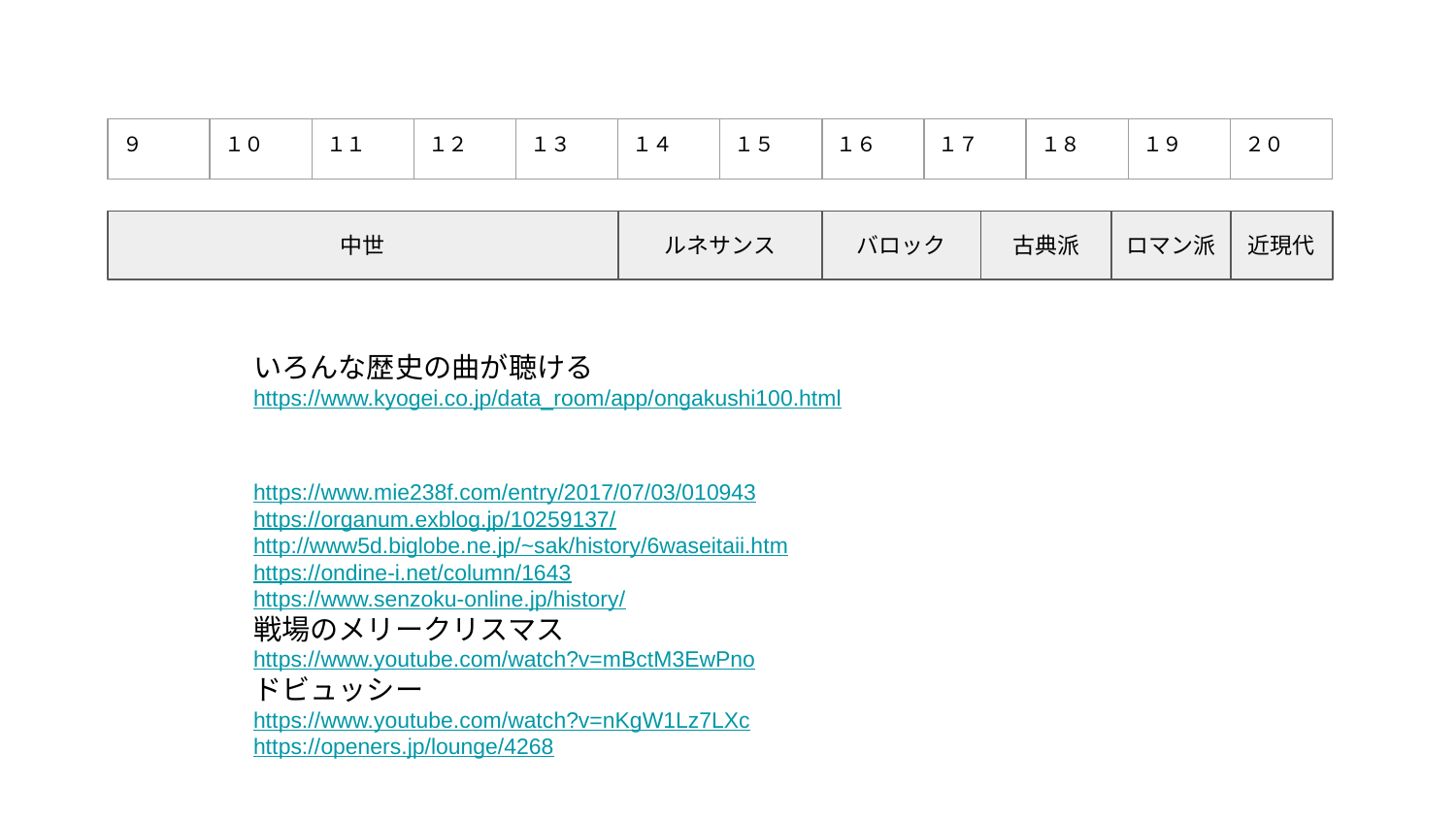

| ９ | １０ | １１ | １２ | １３ | １４ | １５ | １６ | １７ | １８ | １９ | ２０ |
| --- | --- | --- | --- | --- | --- | --- | --- | --- | --- | --- | --- |
中世
ルネサンス
バロック
古典派
ロマン派
近現代
いろんな歴史の曲が聴ける
https://www.kyogei.co.jp/data_room/app/ongakushi100.html

https://www.mie238f.com/entry/2017/07/03/010943
https://organum.exblog.jp/10259137/
http://www5d.biglobe.ne.jp/~sak/history/6waseitaii.htm
https://ondine-i.net/column/1643
https://www.senzoku-online.jp/history/
戦場のメリークリスマス
https://www.youtube.com/watch?v=mBctM3EwPno
ドビュッシー
https://www.youtube.com/watch?v=nKgW1Lz7LXc
https://openers.jp/lounge/4268